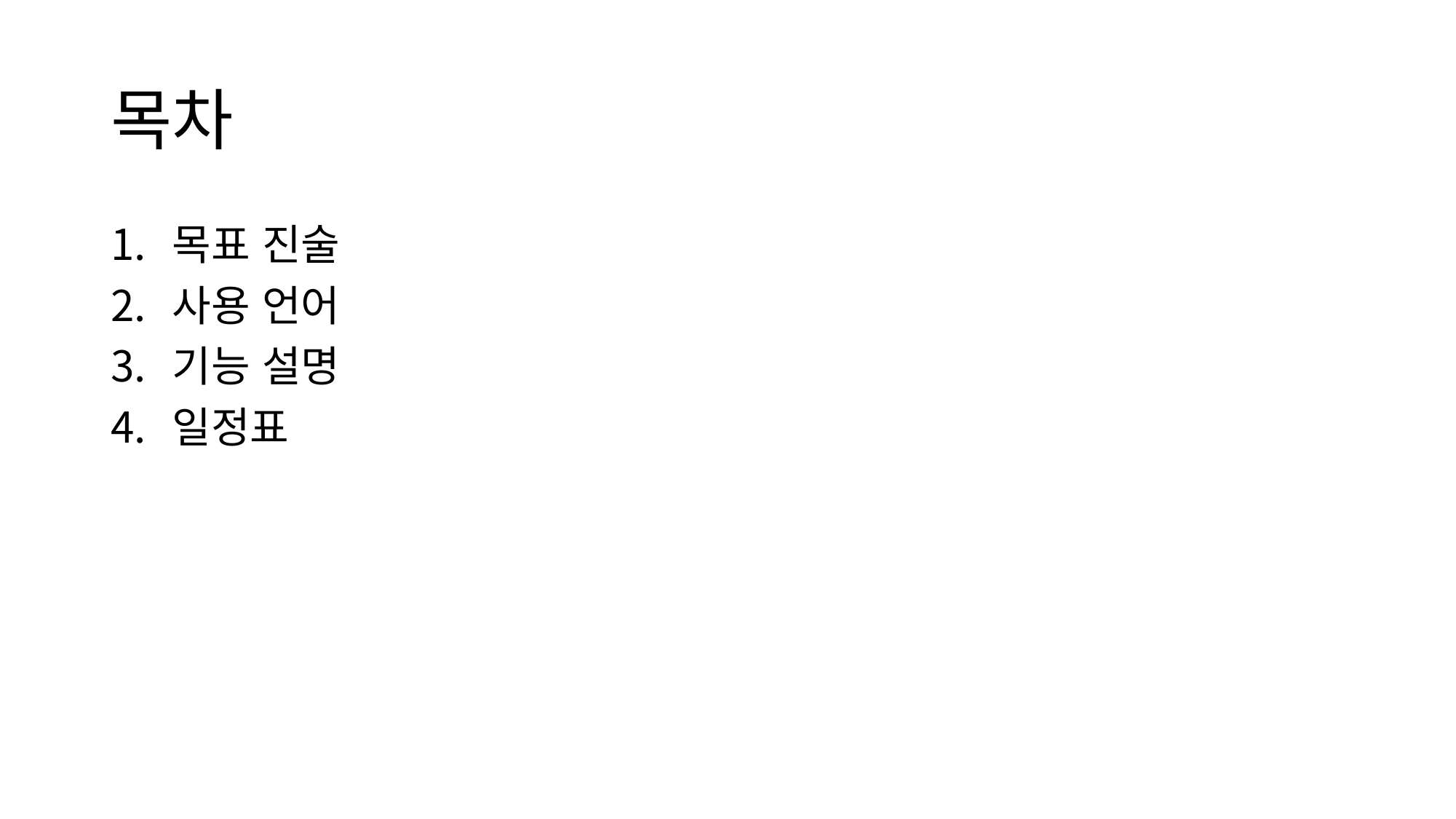

# 목차
목표 진술
사용 언어
기능 설명
일정표